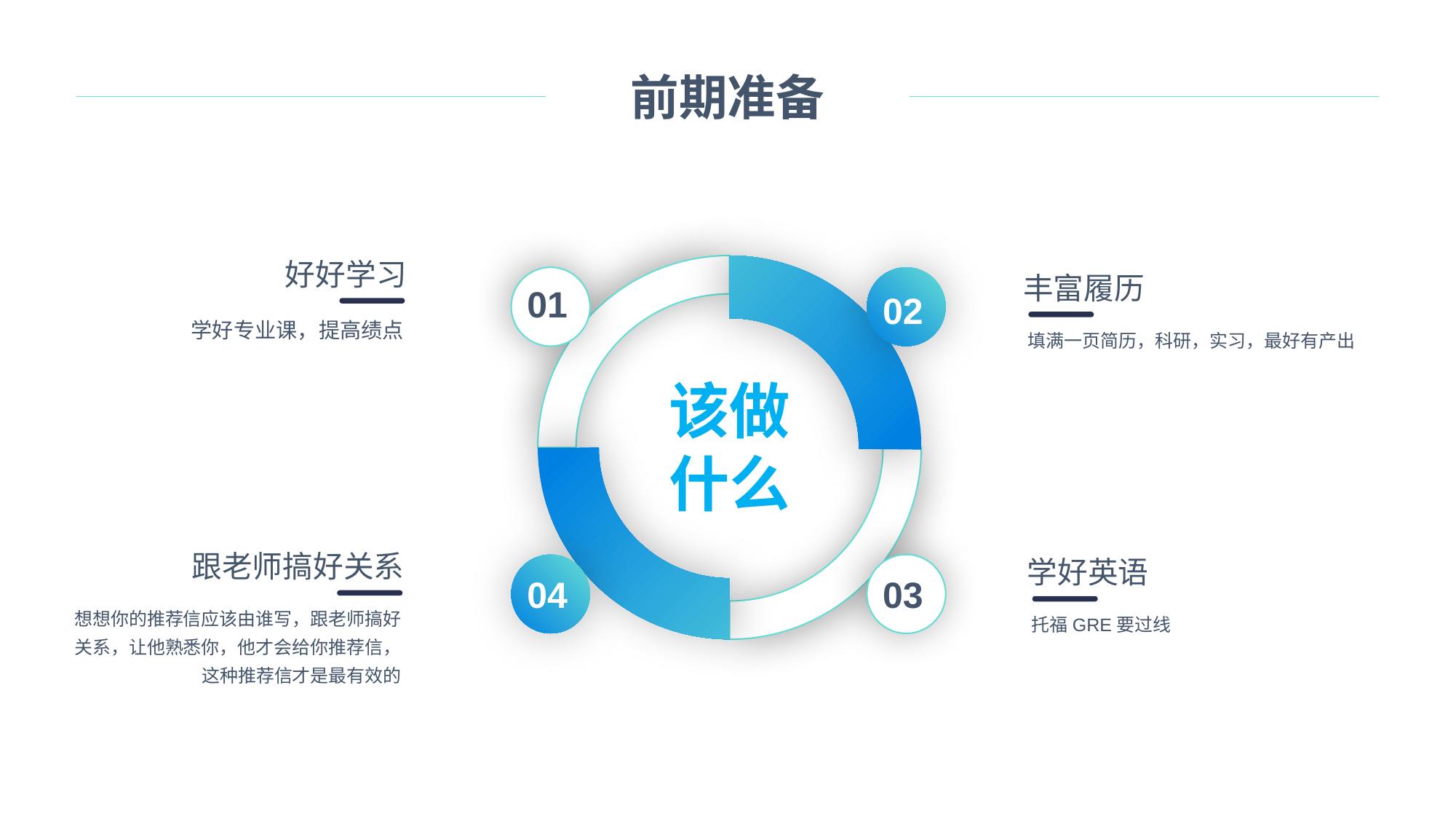

前期准备
好好学习

丰富履历

填满一页简历，科研，实习，最好有产出

01
02

学好专业课，提高绩点
该做什么
跟老师搞好关系
学好英语

04
03

想想你的推荐信应该由谁写，跟老师搞好关系，让他熟悉你，他才会给你推荐信，这种推荐信才是最有效的

托福GRE要过线